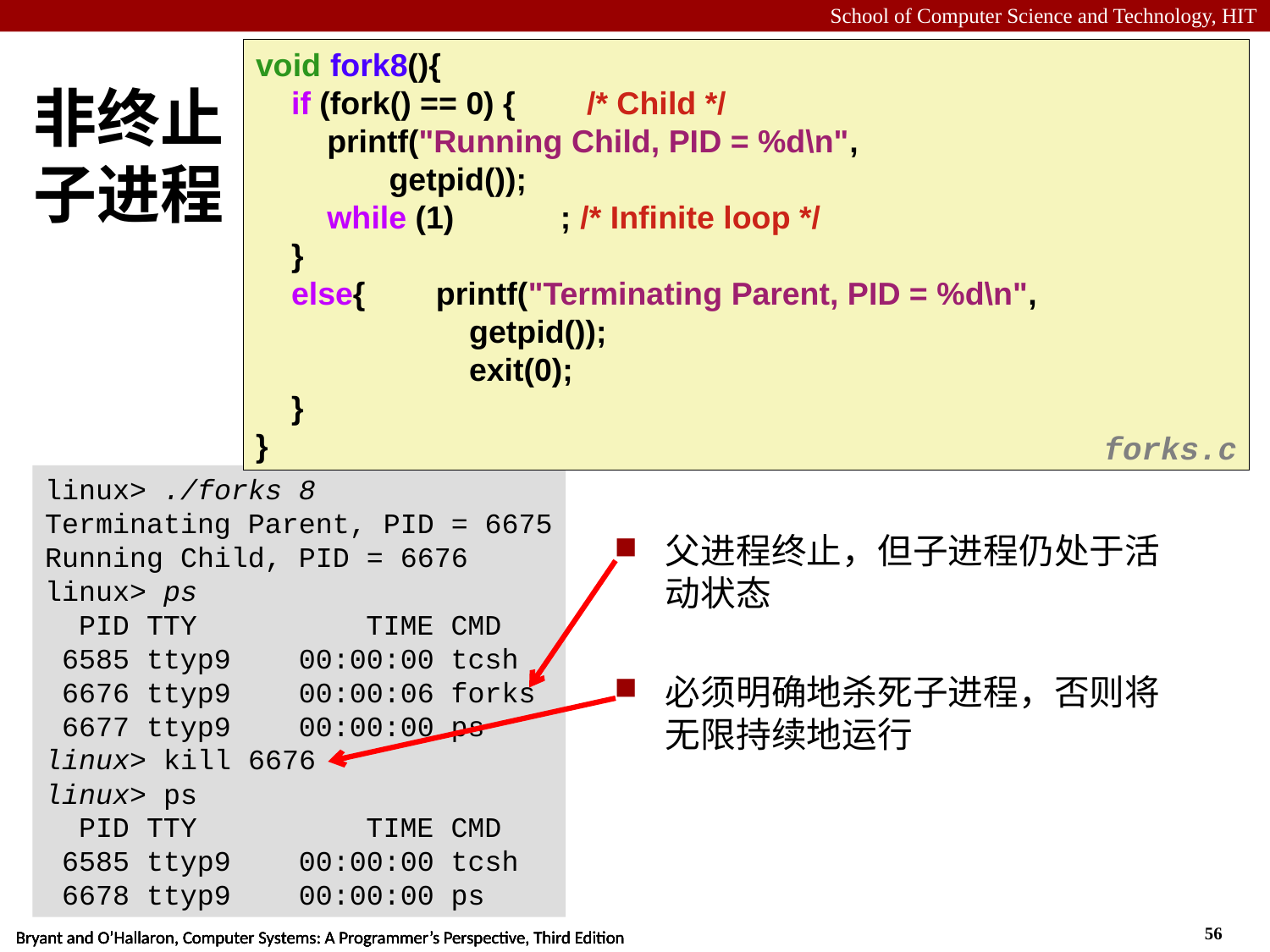

void fork8(){
    if (fork() == 0) {        /* Child */
        printf("Running Child, PID = %d\n",
               getpid());
        while (1)            ; /* Infinite loop */
    }
    else{        printf("Terminating Parent, PID = %d\n",
                        getpid());
                        exit(0);
    }
}
# 非终止子进程
forks.c
linux> ./forks 8
Terminating Parent, PID = 6675
Running Child, PID = 6676
linux> ps
  PID TTY          TIME CMD
 6585 ttyp9    00:00:00 tcsh
 6676 ttyp9    00:00:06 forks
 6677 ttyp9    00:00:00 ps
linux> kill 6676
linux> ps
  PID TTY          TIME CMD
 6585 ttyp9    00:00:00 tcsh
 6678 ttyp9    00:00:00 ps
父进程终止，但子进程仍处于活动状态

必须明确地杀死子进程，否则将无限持续地运行